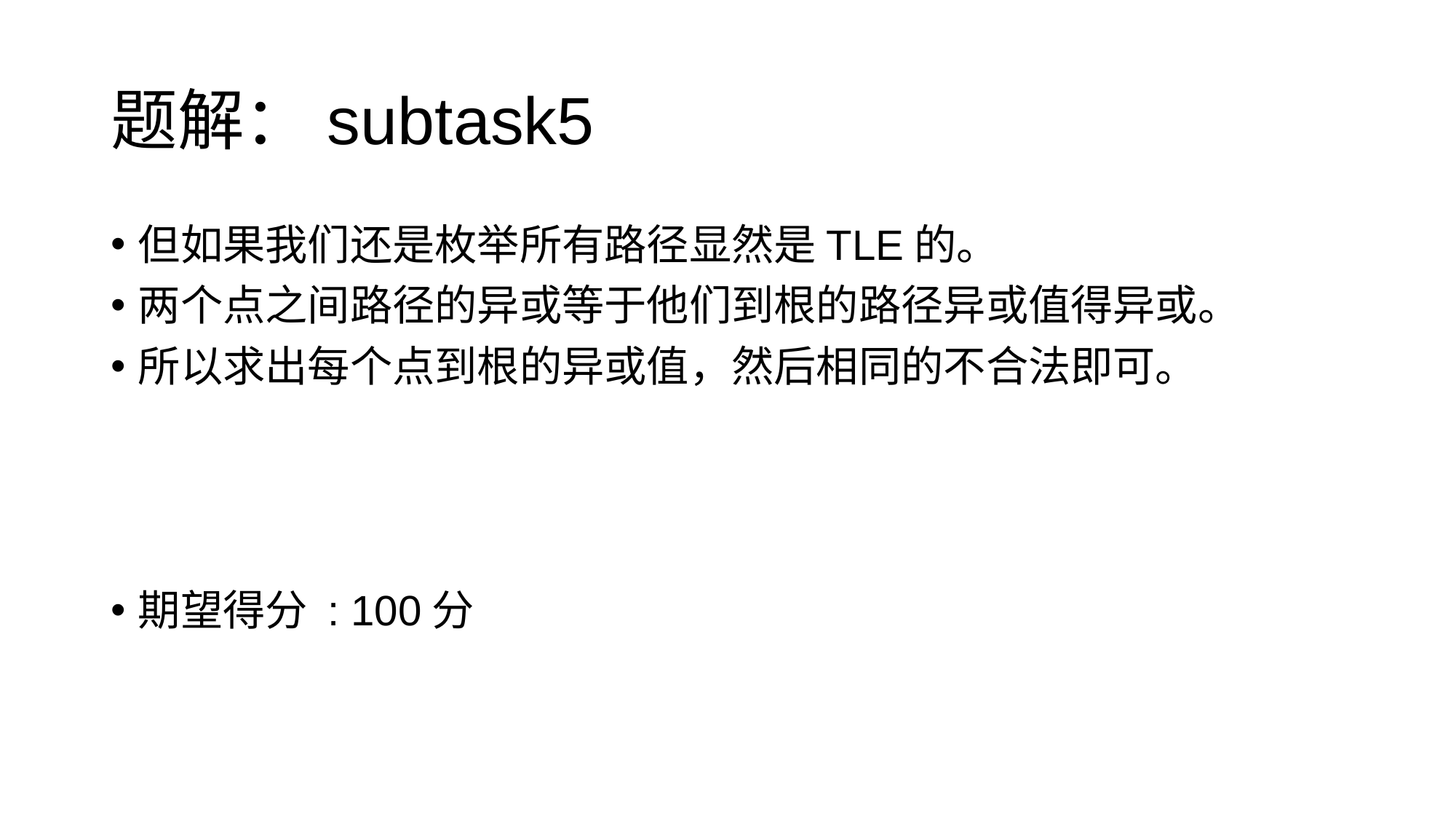

# 题解：subtask5
但如果我们还是枚举所有路径显然是TLE的。
两个点之间路径的异或等于他们到根的路径异或值得异或。
所以求出每个点到根的异或值，然后相同的不合法即可。

期望得分 : 100分